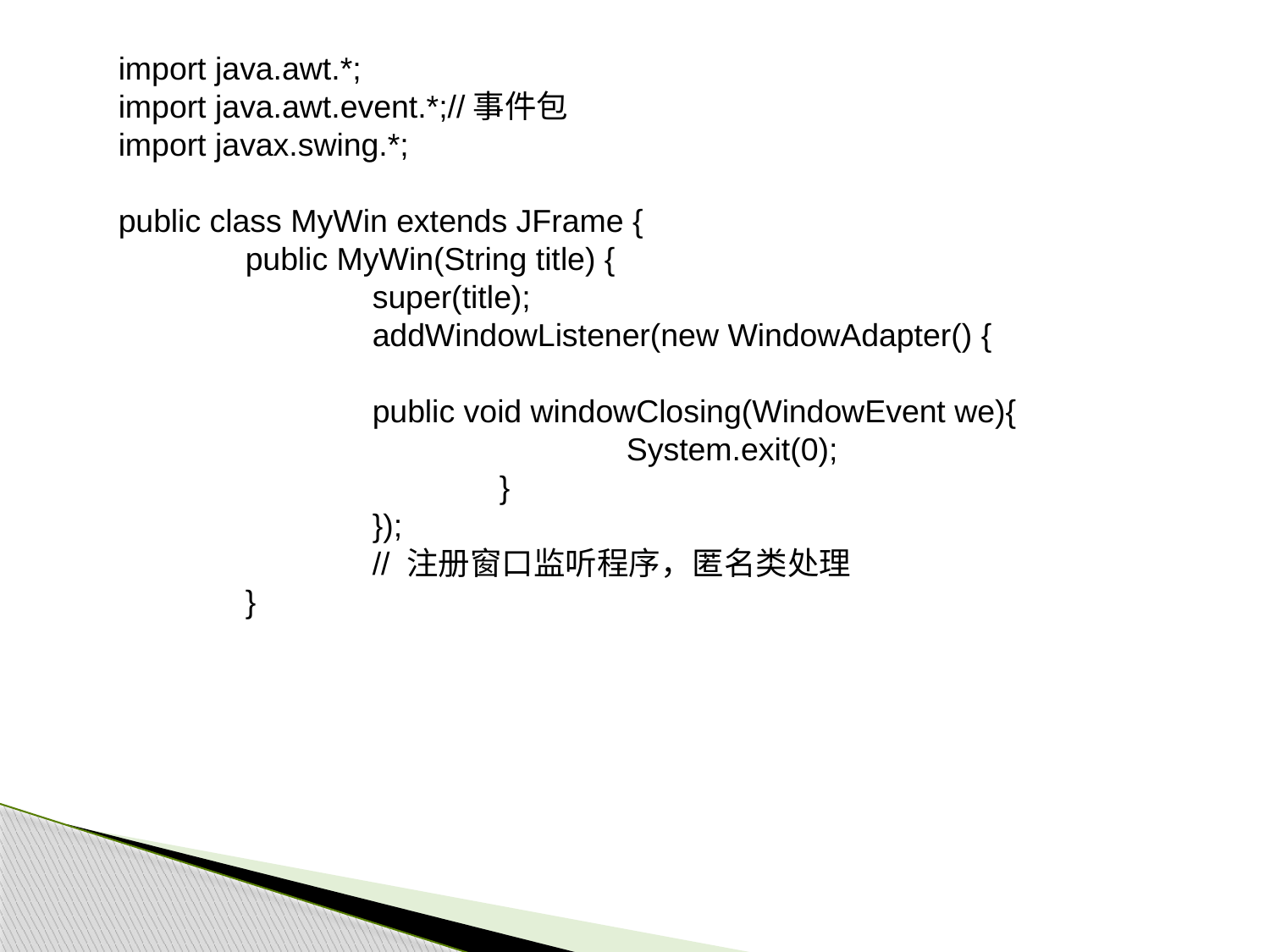

import java.awt.*;
import java.awt.event.*;//事件包
import javax.swing.*;

public class MyWin extends JFrame {
	public MyWin(String title) {
		super(title);
		addWindowListener(new WindowAdapter() {

		public void windowClosing(WindowEvent we){
				System.exit(0);
			}
		});
		// 注册窗口监听程序，匿名类处理
	}